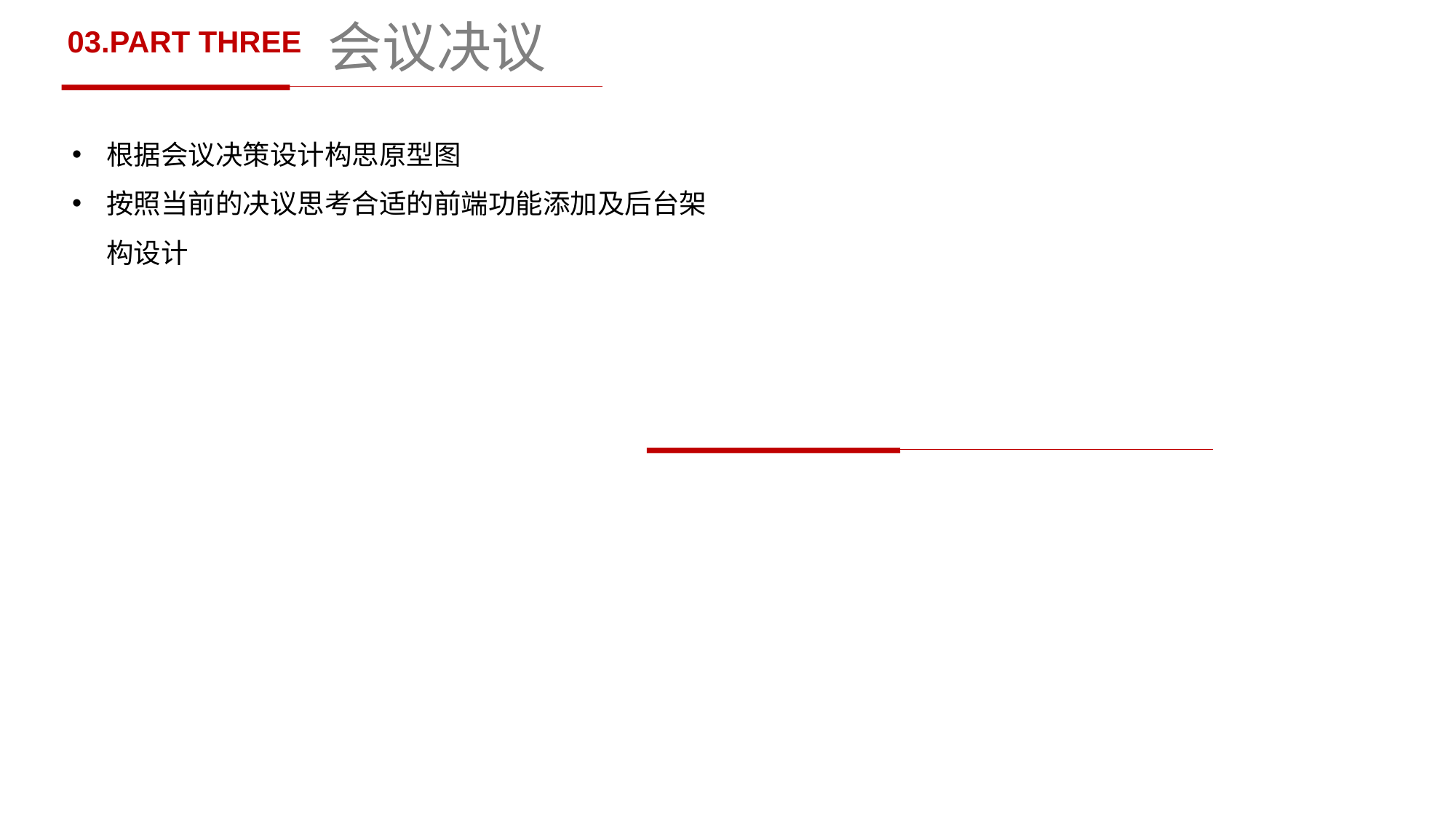

# 会议决议
03.PART THREE

根据会议决策设计构思原型图
按照当前的决议思考合适的前端功能添加及后台架构设计